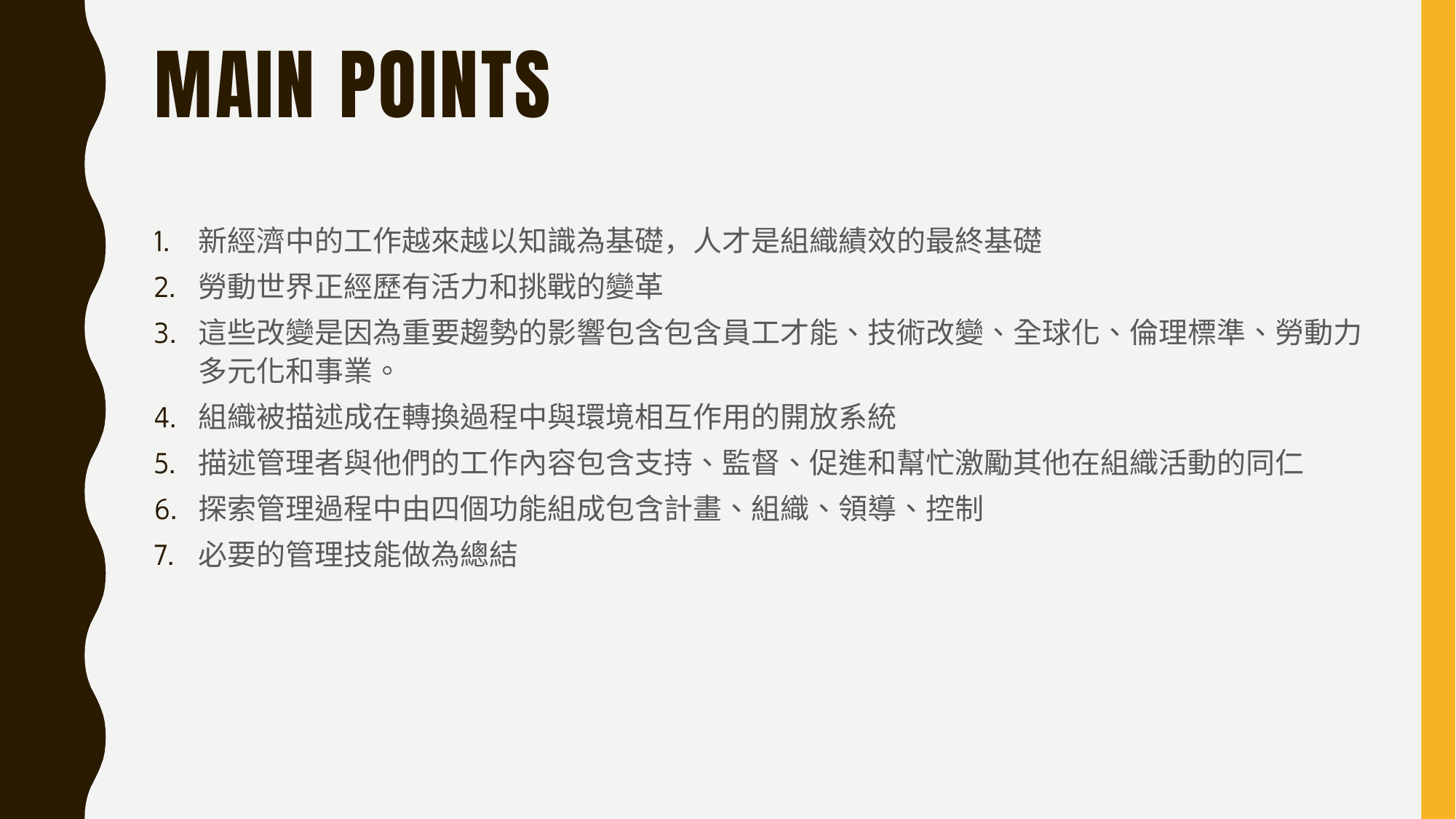

# Main points
新經濟中的工作越來越以知識為基礎，人才是組織績效的最終基礎
勞動世界正經歷有活力和挑戰的變革
這些改變是因為重要趨勢的影響包含包含員工才能、技術改變、全球化、倫理標準、勞動力多元化和事業。
組織被描述成在轉換過程中與環境相互作用的開放系統
描述管理者與他們的工作內容包含支持、監督、促進和幫忙激勵其他在組織活動的同仁
探索管理過程中由四個功能組成包含計畫、組織、領導、控制
必要的管理技能做為總結